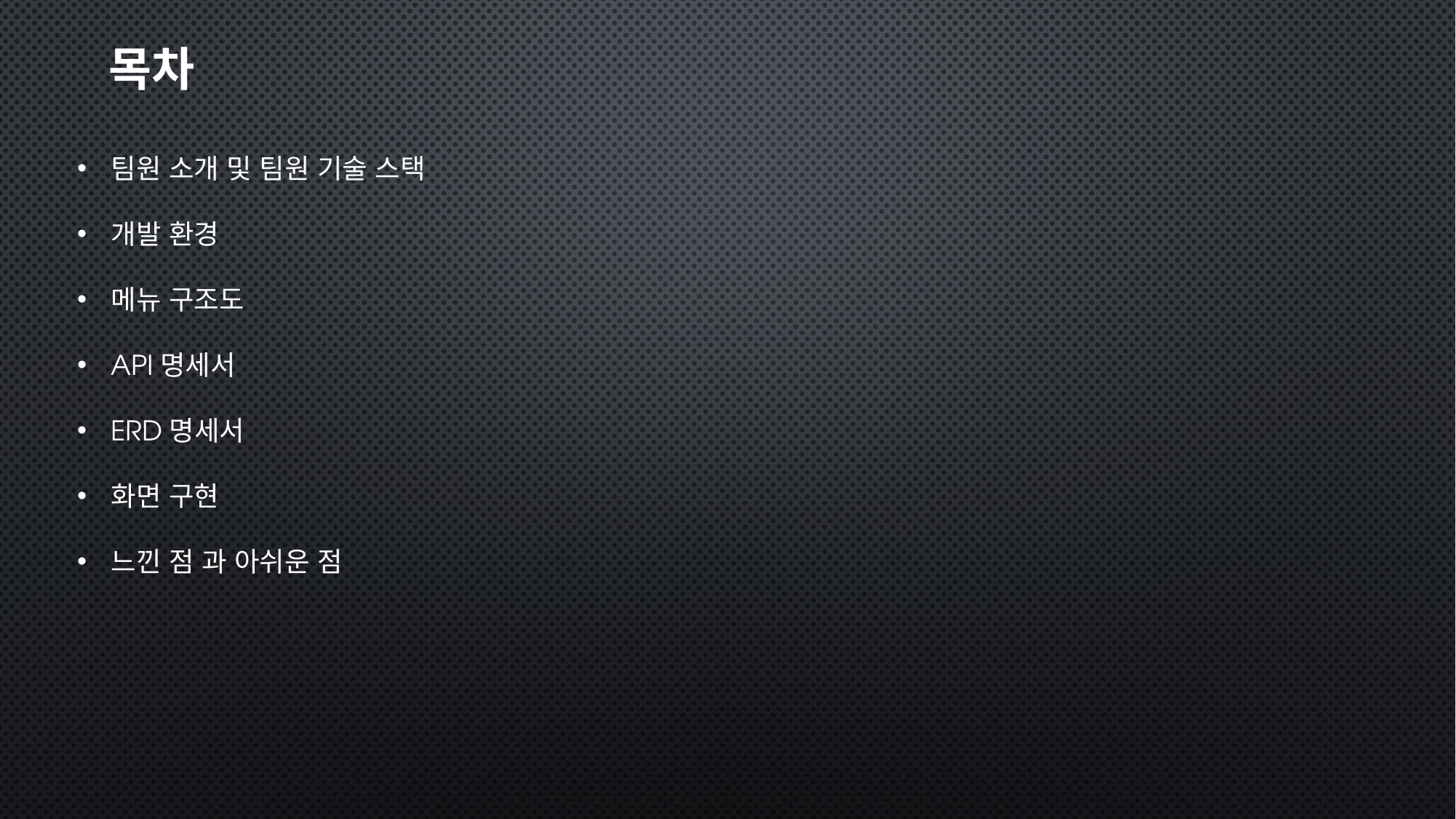

# 목차
팀원 소개 및 팀원 기술 스택

개발 환경

메뉴 구조도

API명세서

ERD명세서

화면 구현

느낀 점 과 아쉬운 점